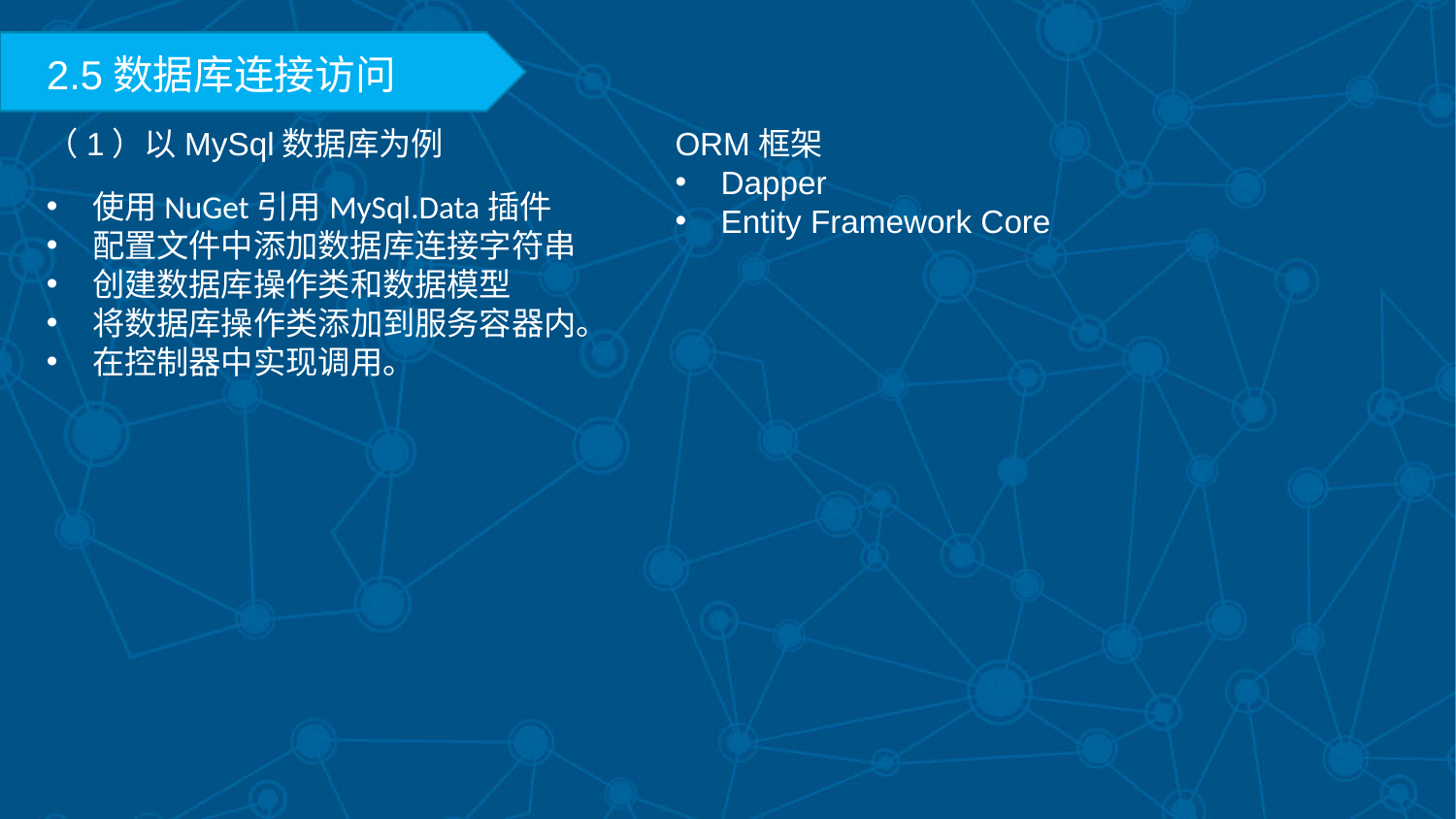

2.5数据库连接访问
（1）以MySql数据库为例
ORM框架
Dapper
Entity Framework Core

使用NuGet引用MySql.Data插件
配置文件中添加数据库连接字符串
创建数据库操作类和数据模型
将数据库操作类添加到服务容器内。
在控制器中实现调用。